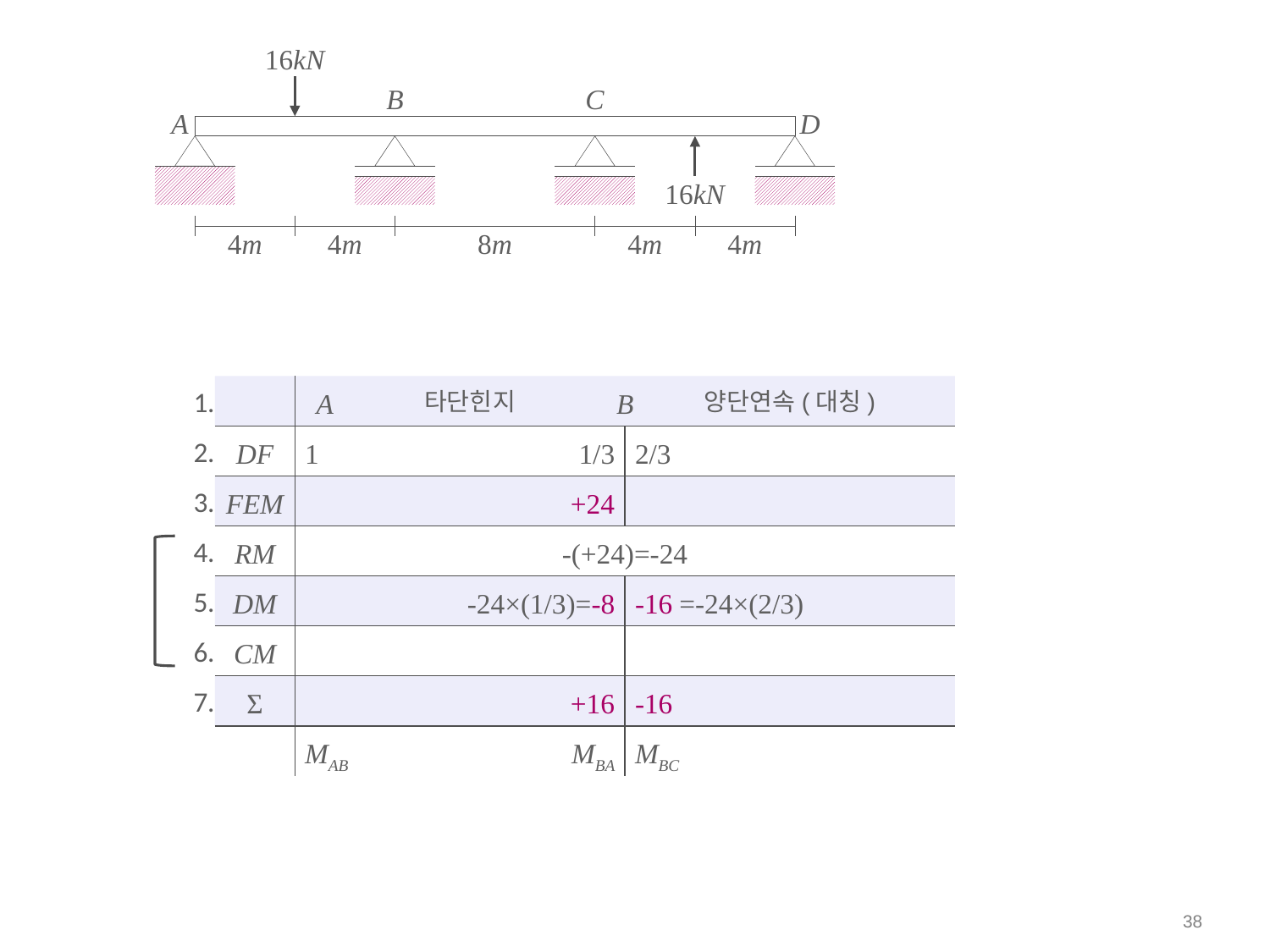

16kN
B
C
A
D

16kN
4m
4m
8m
4m
4m

1.
A
타단힌지
B
양단연속(대칭)

2.
DF
1
1/3
2/3

3.
FEM

+24

4.
RM
-(+24)=-24
5.
DM
-24×(1/3)=-8
-16 =-24×(2/3)
6.
CM

7.
Ʃ
+16
-16

MAB
MBA
MBC